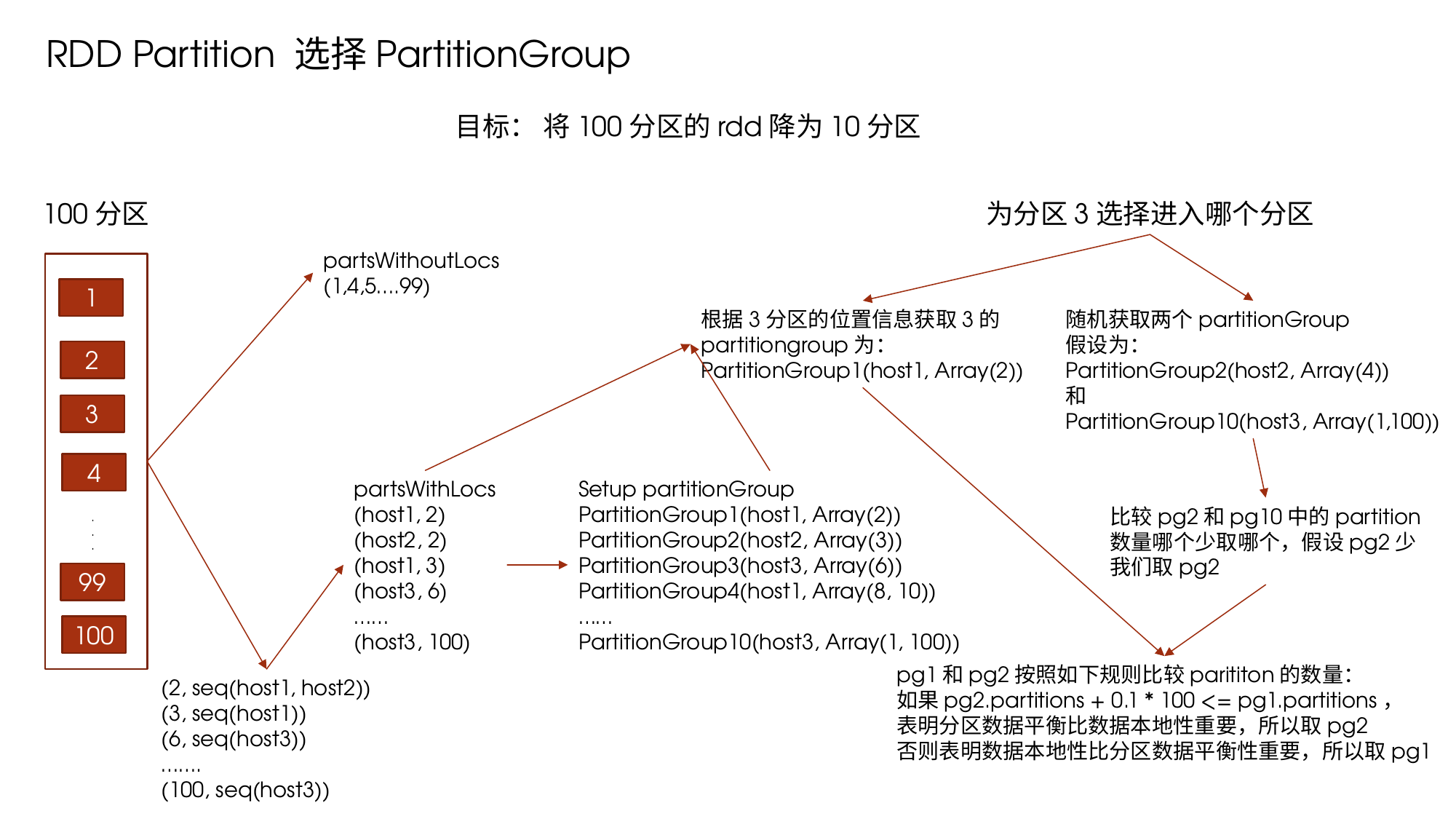

RDD Partition 选择PartitionGroup
目标： 将100分区的rdd降为10分区
100分区
为分区3选择进入哪个分区
partsWithoutLocs
(1,4,5….99)

1
随机获取两个partitionGroup
假设为：
PartitionGroup2(host2, Array(4))
和
PartitionGroup10(host3, Array(1,100))
根据3分区的位置信息获取3的
partitiongroup为：
PartitionGroup1(host1, Array(2))
2
3
4
partsWithLocs
(host1, 2)
(host2, 2)
(host1, 3)
(host3, 6)
……
(host3, 100)
Setup partitionGroup
PartitionGroup1(host1, Array(2))
PartitionGroup2(host2, Array(3))
PartitionGroup3(host3, Array(6))
PartitionGroup4(host1, Array(8, 10))
……
PartitionGroup10(host3, Array(1, 100))
比较pg2和pg10中的partition
数量哪个少取哪个，假设pg2少
我们取pg2
.
.
.
99
100
pg1和pg2按照如下规则比较parititon的数量：
如果pg2.partitions + 0.1 * 100 <= pg1.partitions，
表明分区数据平衡比数据本地性重要，所以取pg2
否则表明数据本地性比分区数据平衡性重要，所以取pg1
(2, seq(host1, host2))
(3, seq(host1))
(6, seq(host3))
…….
(100, seq(host3))